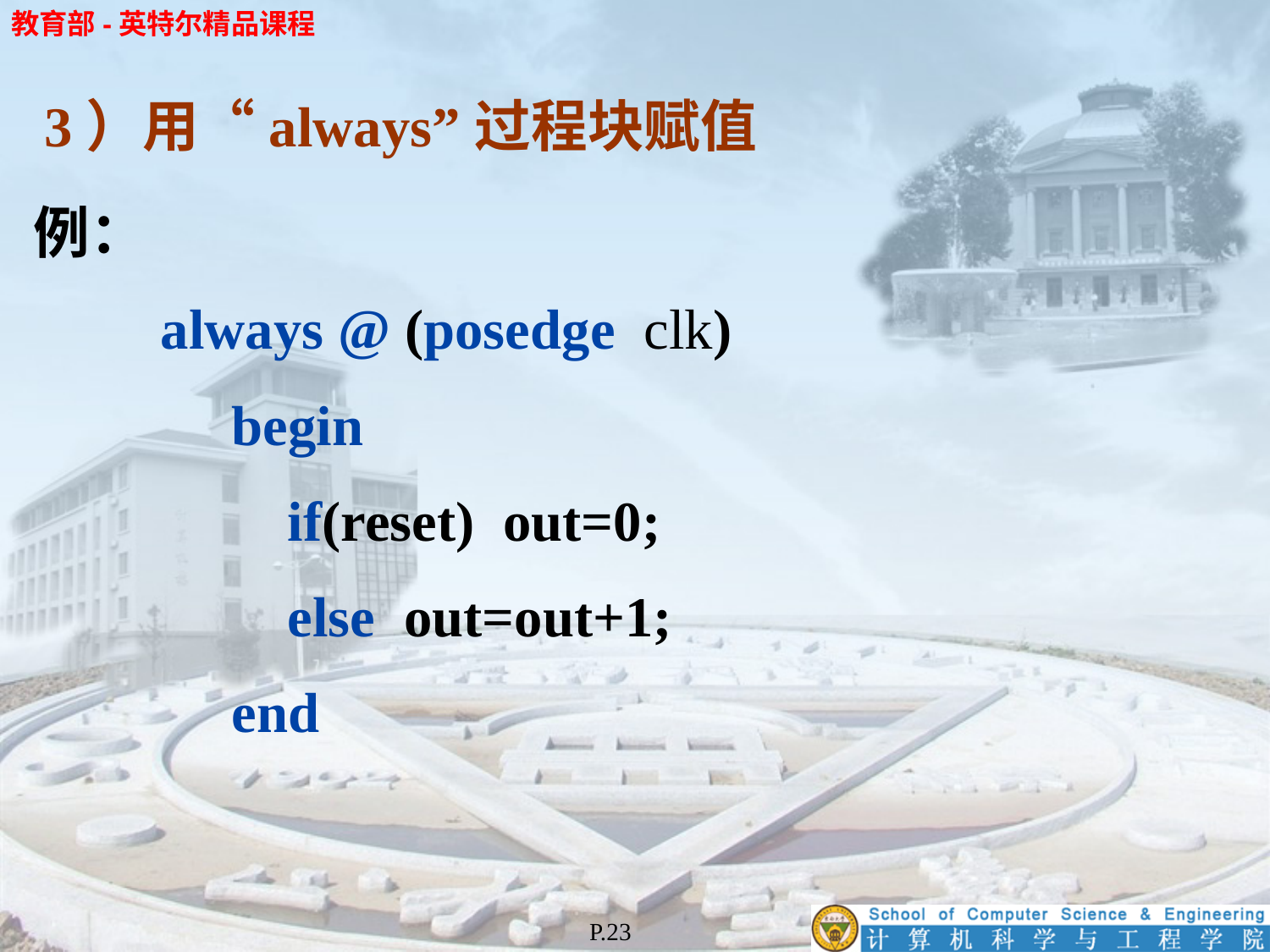

3）用“always”过程块赋值
例：
	always @ (posedge  clk)
	     begin
		if(reset)  out=0;
		else  out=out+1;
	     end
P.23